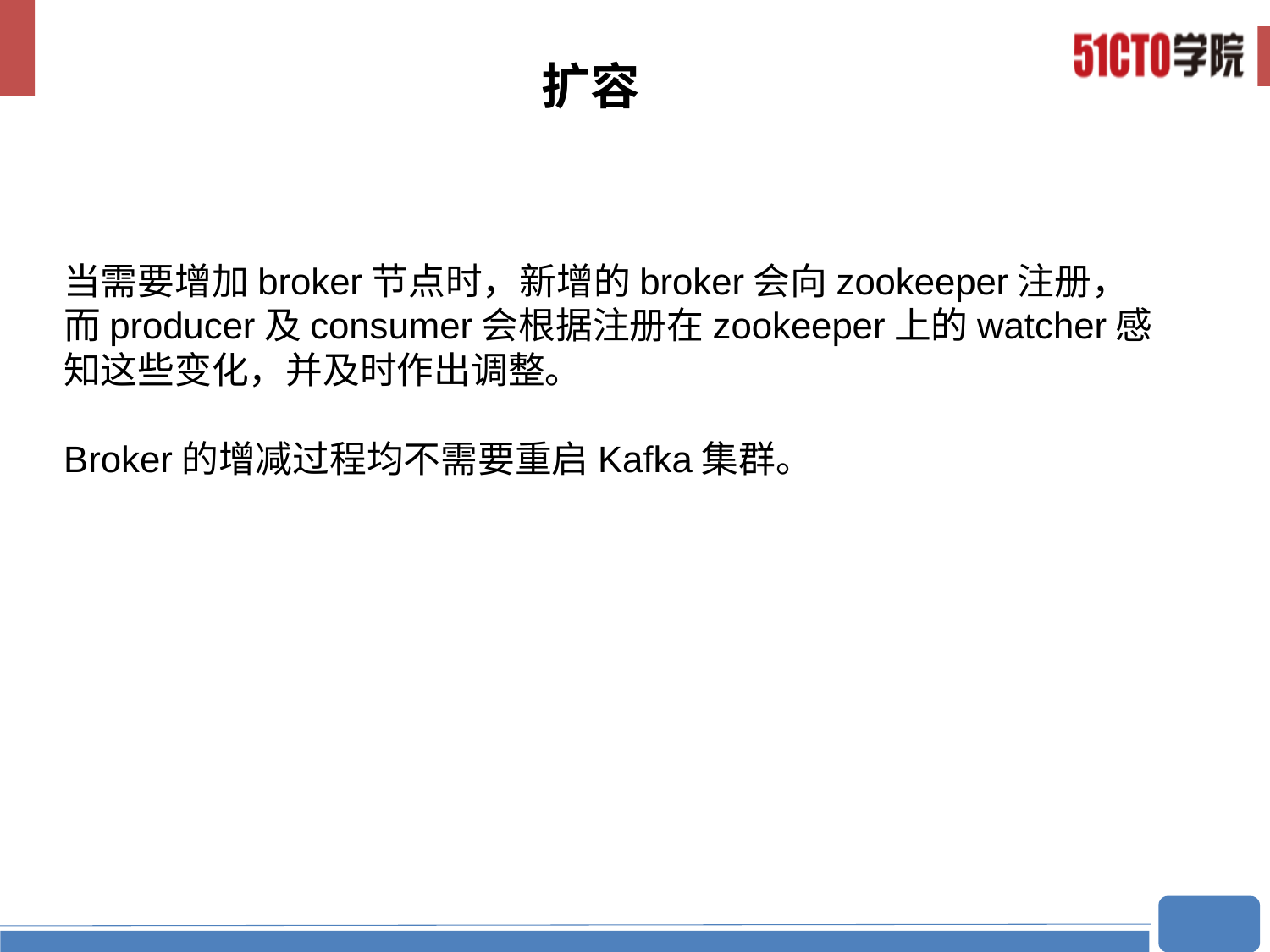

# 扩容
当需要增加broker节点时，新增的broker会向zookeeper注册，而producer及consumer会根据注册在zookeeper上的watcher感知这些变化，并及时作出调整。

Broker的增减过程均不需要重启Kafka集群。